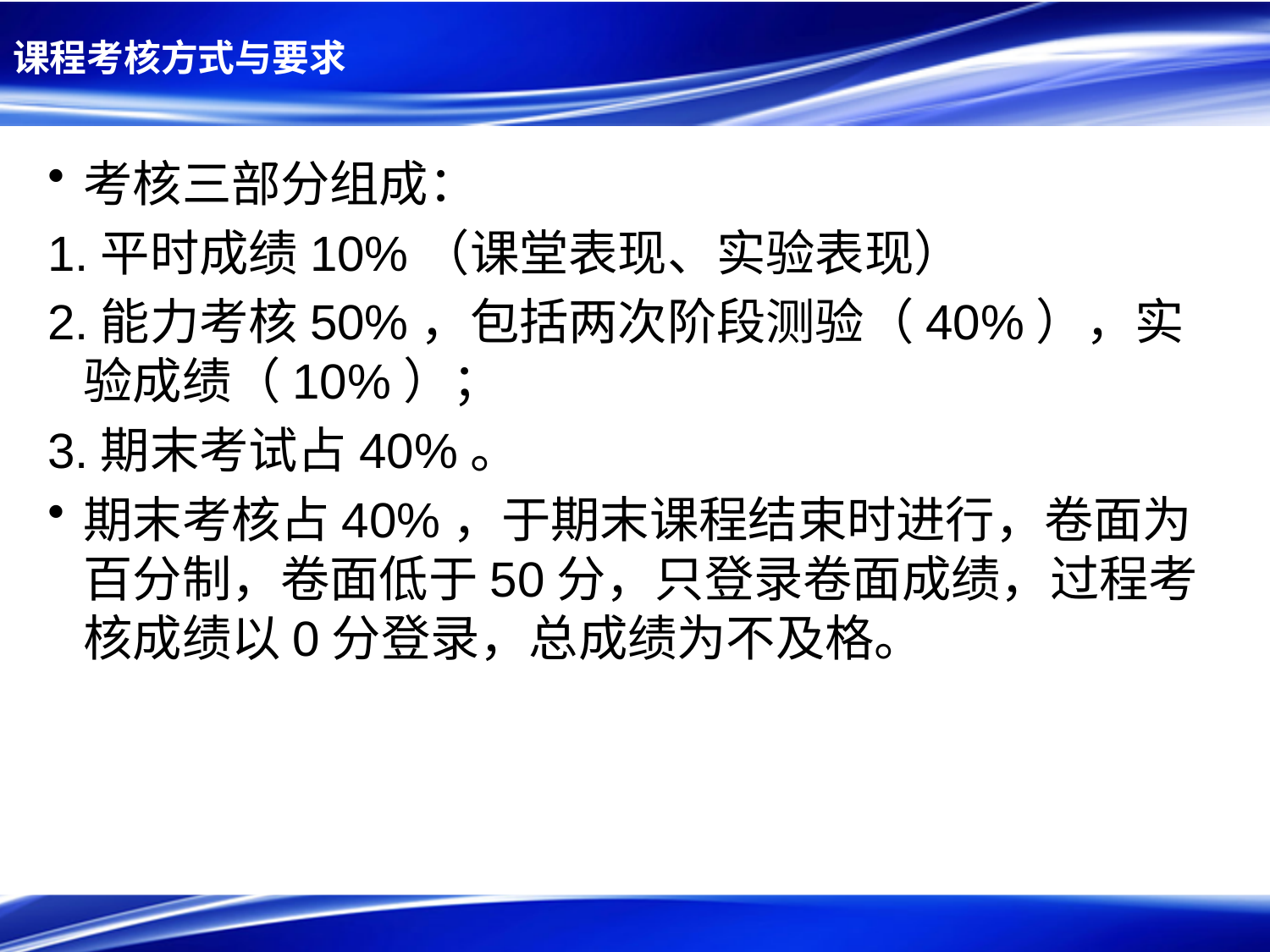

# 课程考核方式与要求
考核三部分组成：
1.平时成绩10%（课堂表现、实验表现）
2.能力考核50%，包括两次阶段测验（40%），实验成绩（10%）；
3.期末考试占40%。
期末考核占40%，于期末课程结束时进行，卷面为百分制，卷面低于50分，只登录卷面成绩，过程考核成绩以0分登录，总成绩为不及格。